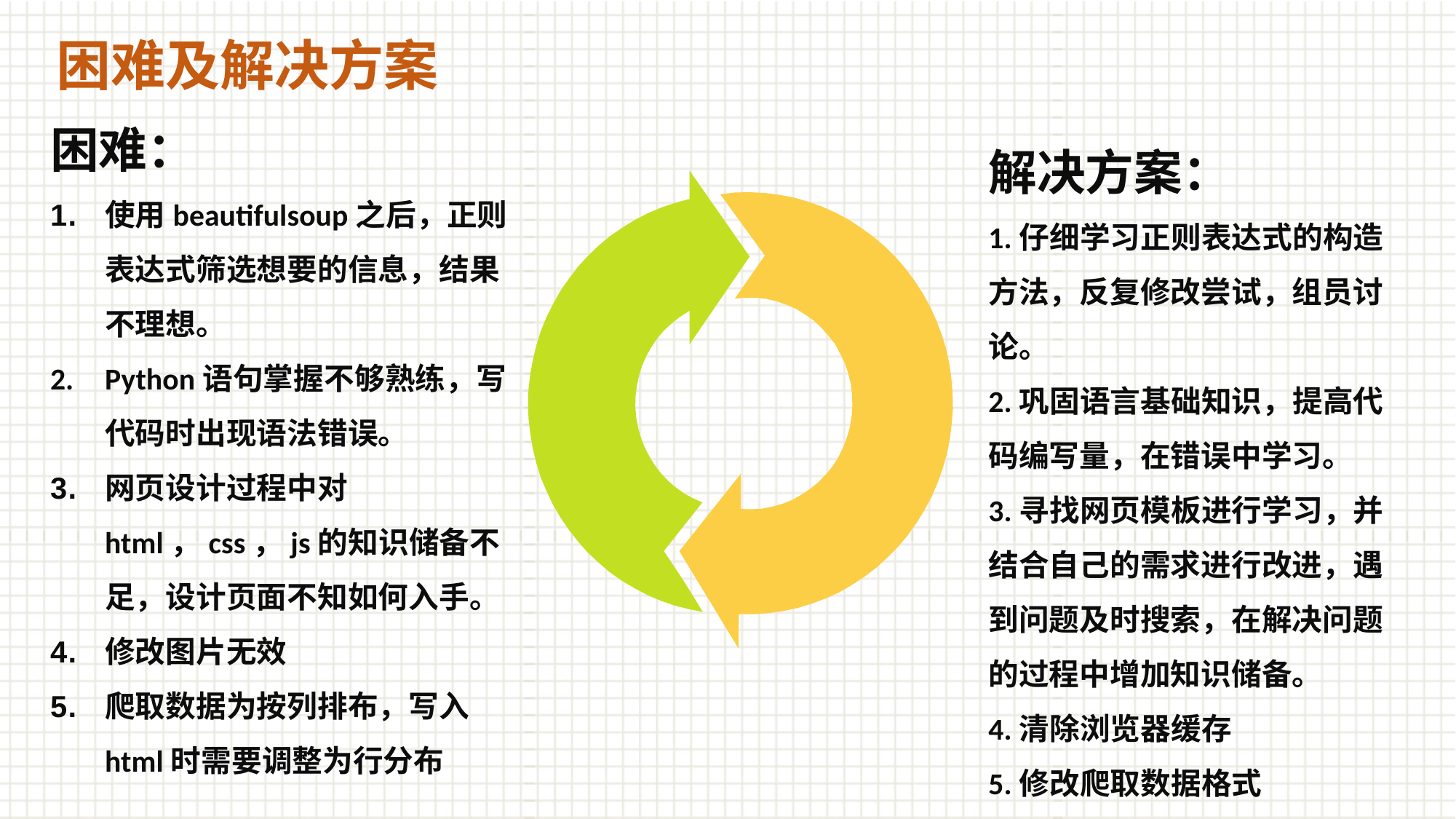

困难及解决方案
困难：
使用beautifulsoup之后，正则表达式筛选想要的信息，结果不理想。
Python语句掌握不够熟练，写代码时出现语法错误。
网页设计过程中对html，css，js的知识储备不足，设计页面不知如何入手。
修改图片无效
爬取数据为按列排布，写入html时需要调整为行分布
解决方案：
1.仔细学习正则表达式的构造方法，反复修改尝试，组员讨论。
2.巩固语言基础知识，提高代码编写量，在错误中学习。
3.寻找网页模板进行学习，并结合自己的需求进行改进，遇到问题及时搜索，在解决问题的过程中增加知识储备。
4.清除浏览器缓存
5.修改爬取数据格式